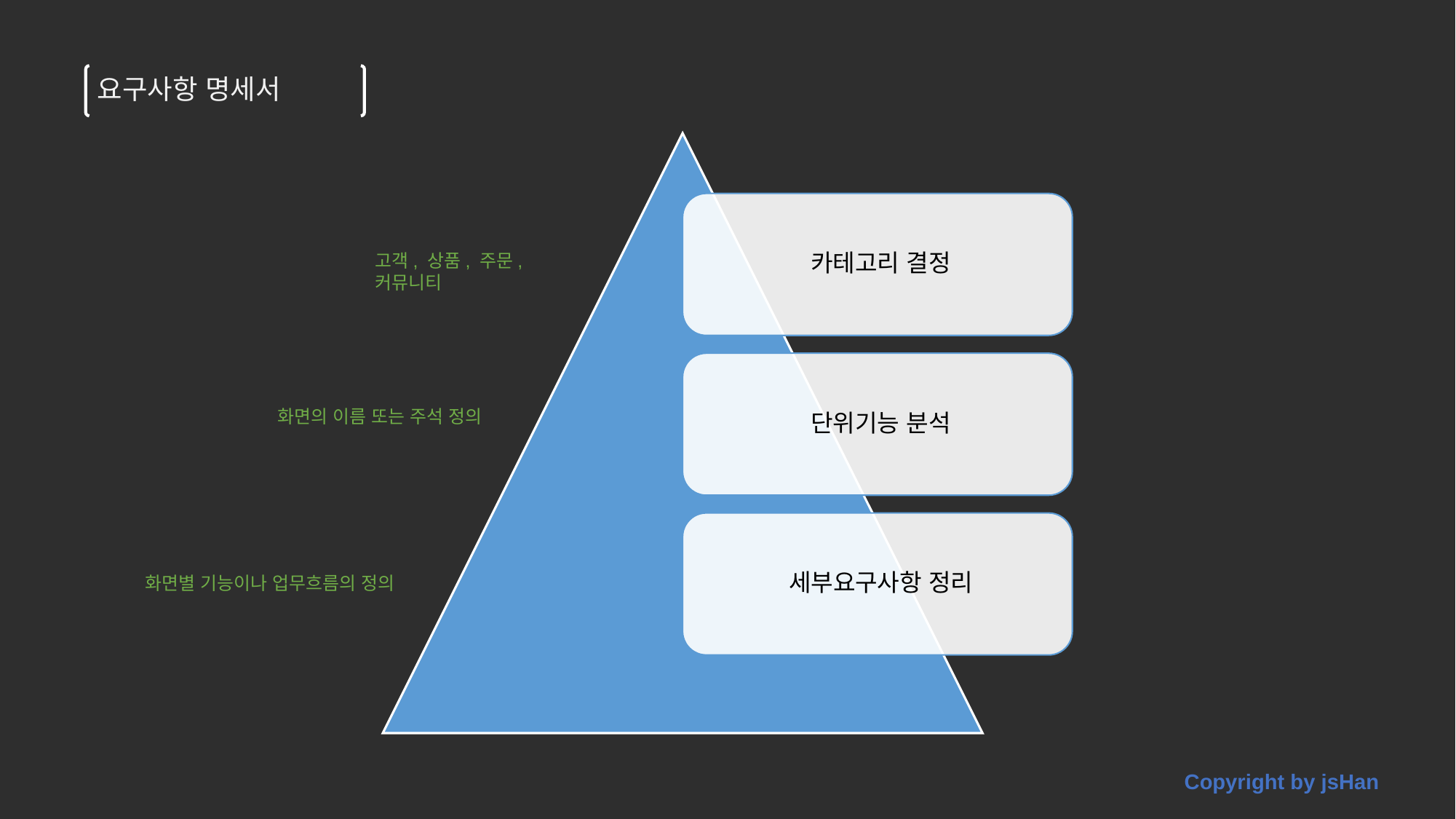

요구사항 명세서
카테고리 결정
단위기능 분석
세부요구사항 정리
고객, 상품, 주문, 커뮤니티
화면의 이름 또는 주석 정의
화면별 기능이나 업무흐름의 정의